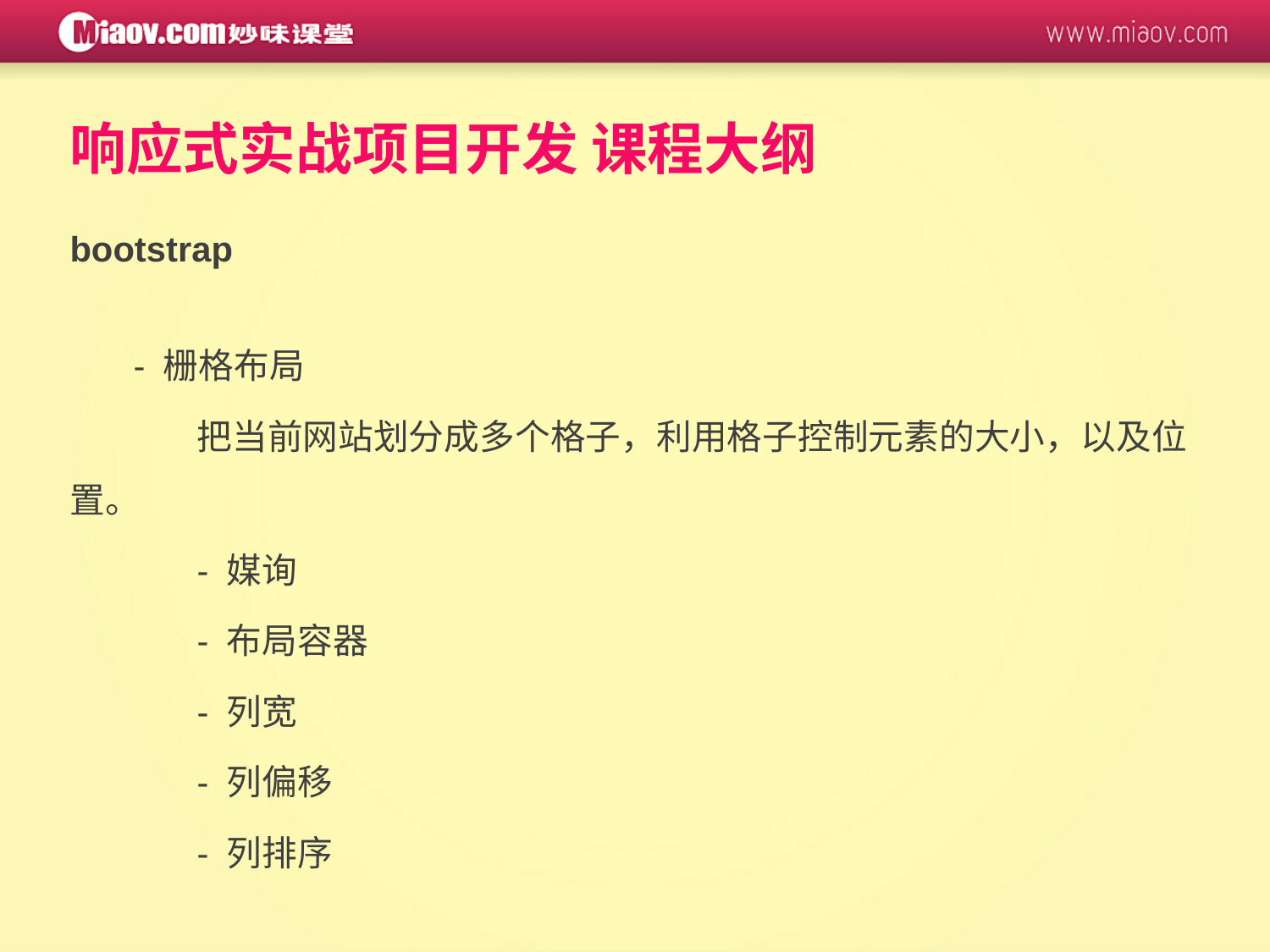

响应式实战项目开发 课程大纲

bootstrap

- 栅格布局
	把当前网站划分成多个格子，利用格子控制元素的大小，以及位置。
	- 媒询
	- 布局容器
	- 列宽
	- 列偏移
	- 列排序